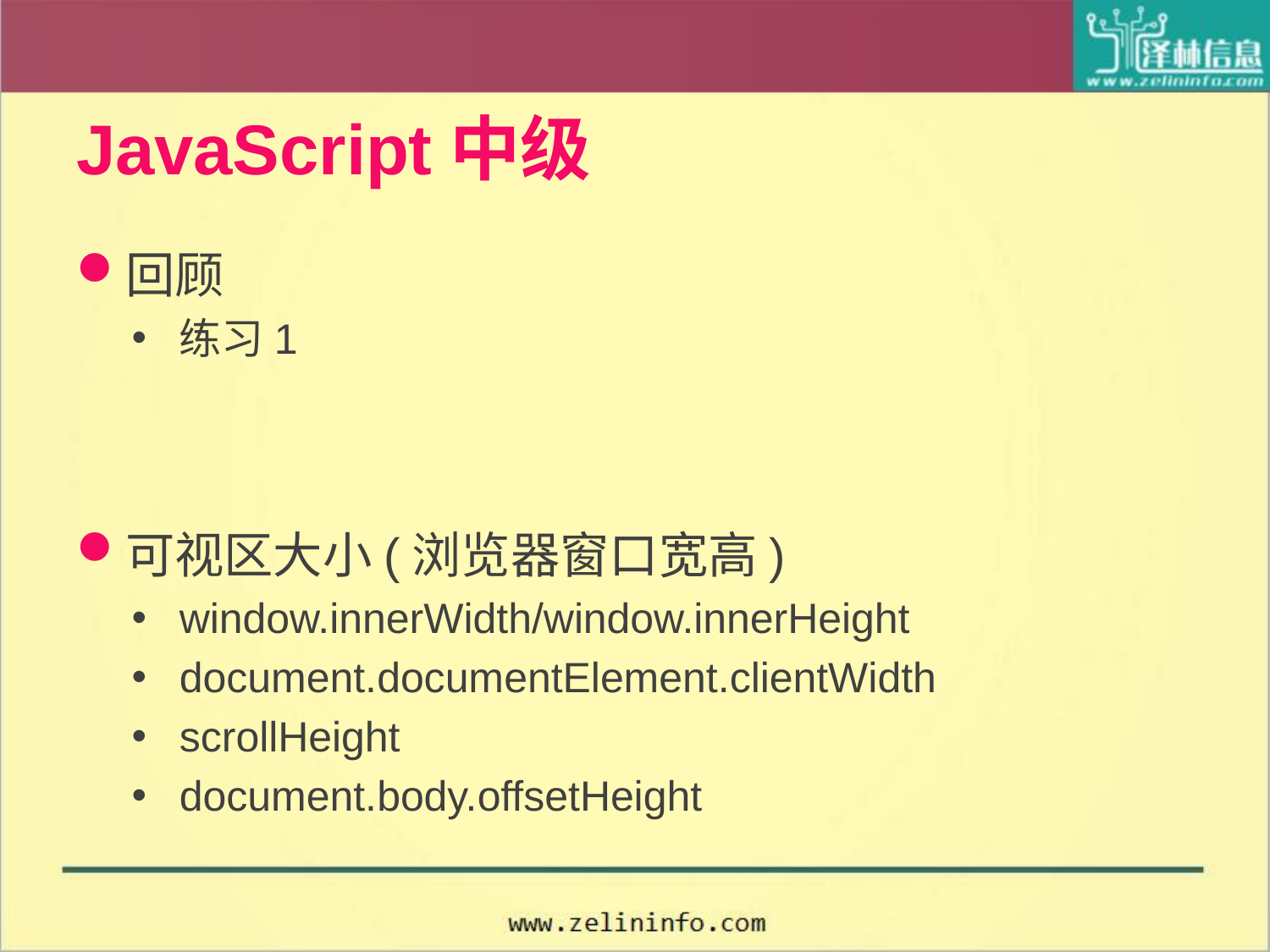

# JavaScript中级
回顾
练习1

可视区大小(浏览器窗口宽高)
window.innerWidth/window.innerHeight
document.documentElement.clientWidth
scrollHeight
document.body.offsetHeight